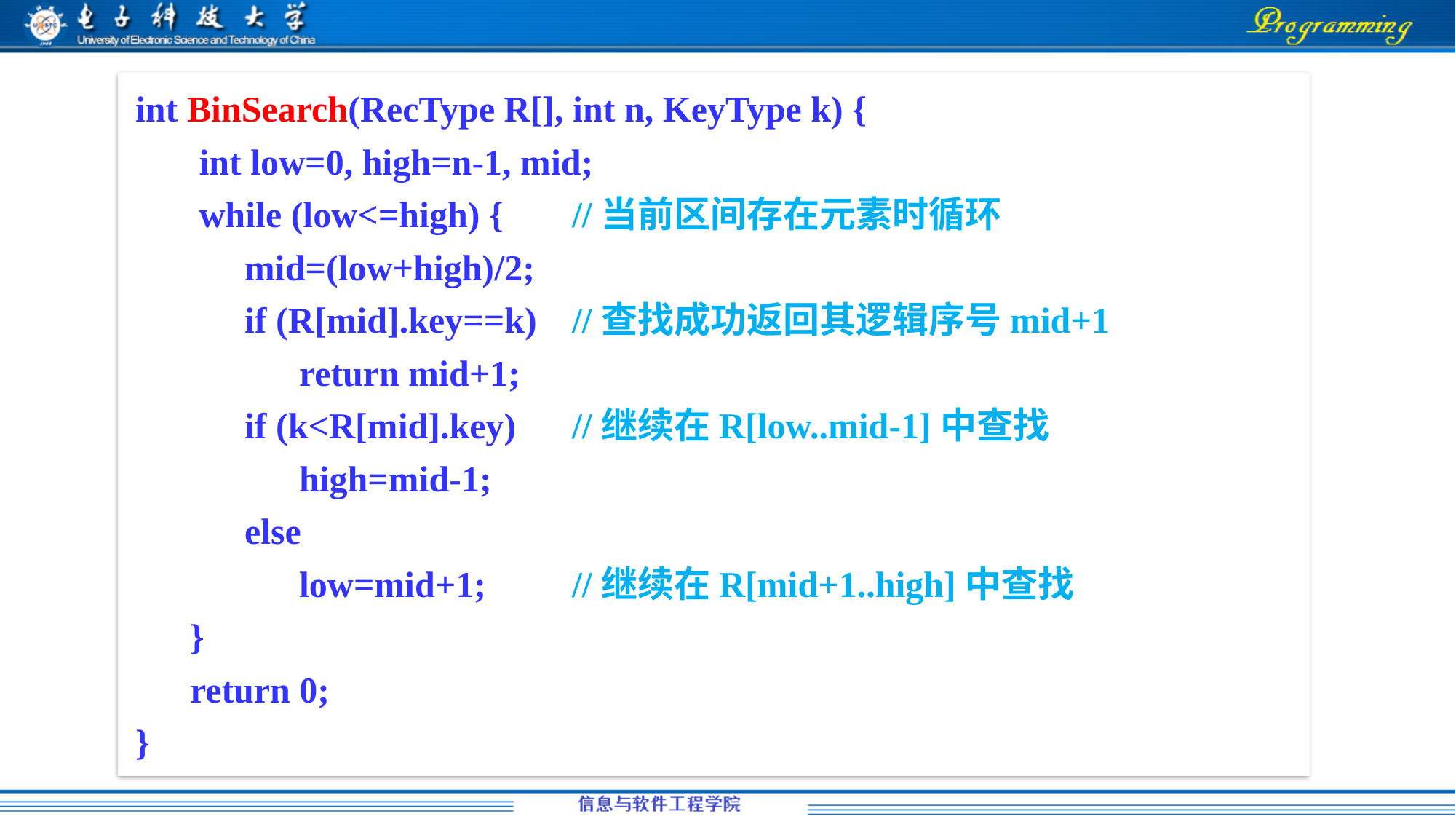

int BinSearch(RecType R[], int n, KeyType k) {
       int low=0, high=n-1, mid;
       while (low<=high) {	//当前区间存在元素时循环
	mid=(low+high)/2;
	if (R[mid].key==k)	//查找成功返回其逻辑序号mid+1
	      return mid+1;
	if (k<R[mid].key)	//继续在R[low..mid-1]中查找
	      high=mid-1;
	else
	      low=mid+1;	//继续在R[mid+1..high]中查找
      }
      return 0;
}